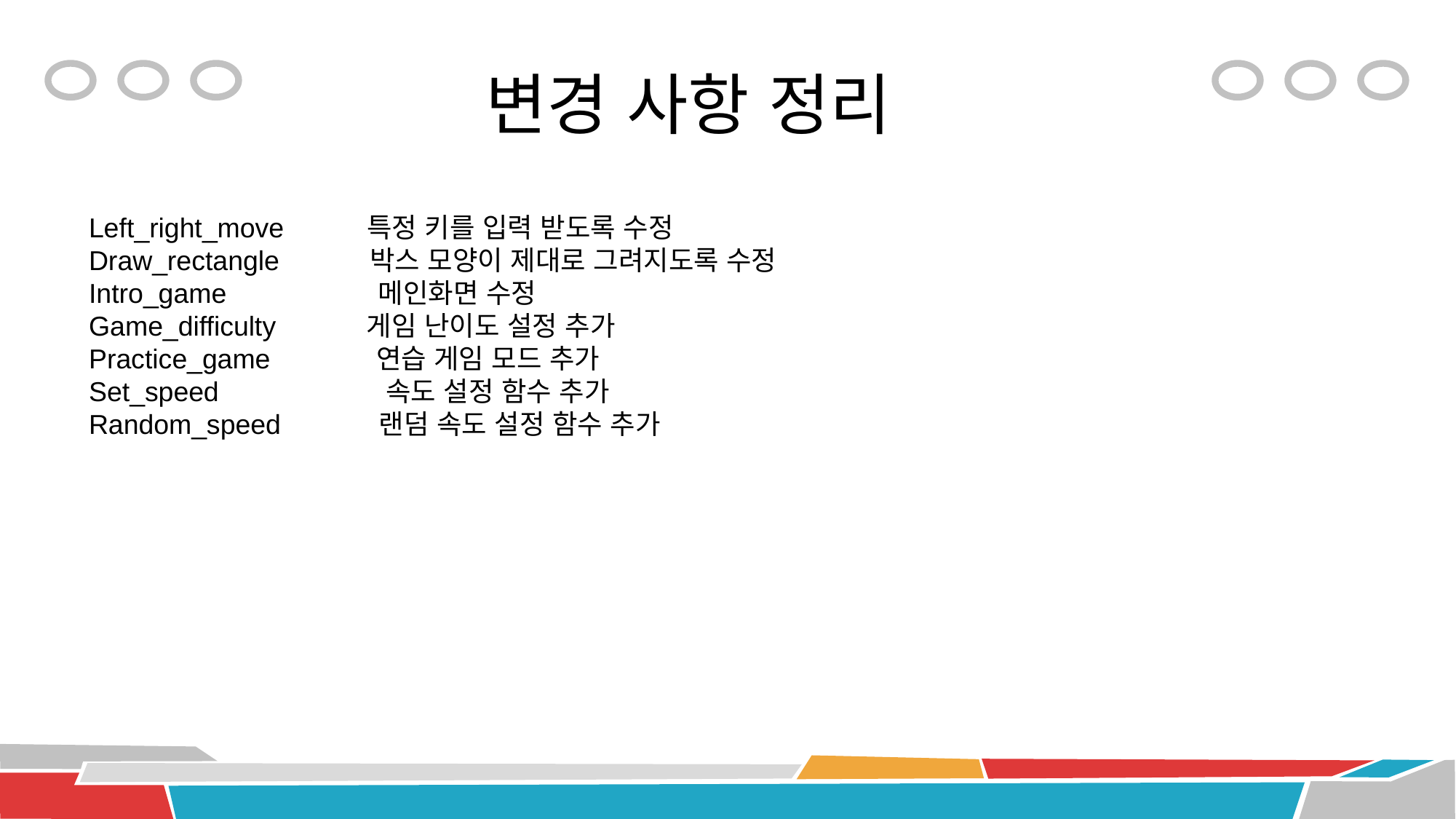

# 변경 사항 정리
Left_right_move          특정 키를 입력 받도록 수정
Draw_rectangle           박스 모양이 제대로 그려지도록 수정
Intro_game                   메인화면 수정
Game_difficulty           게임 난이도 설정 추가
Practice_game             연습 게임 모드 추가
Set_speed                     속도 설정 함수 추가
Random_speed            랜덤 속도 설정 함수 추가